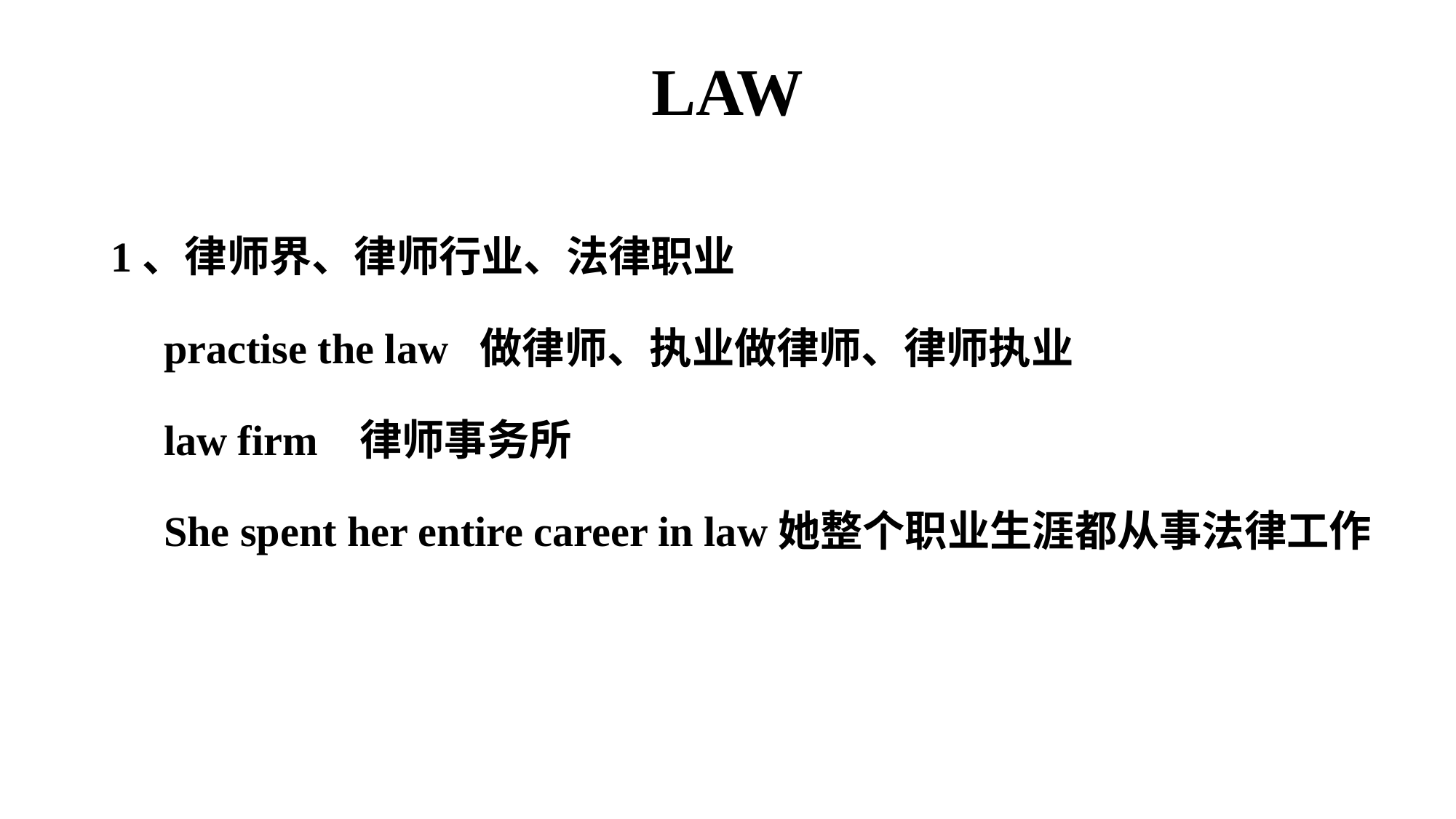

# LAW
1、律师界、律师⾏业、法律职业
     practise the law  做律师、执业做律师、律师执业
     law firm   律师事务所
     She spent her entire career in law她整个职业⽣涯都从事法律⼯作